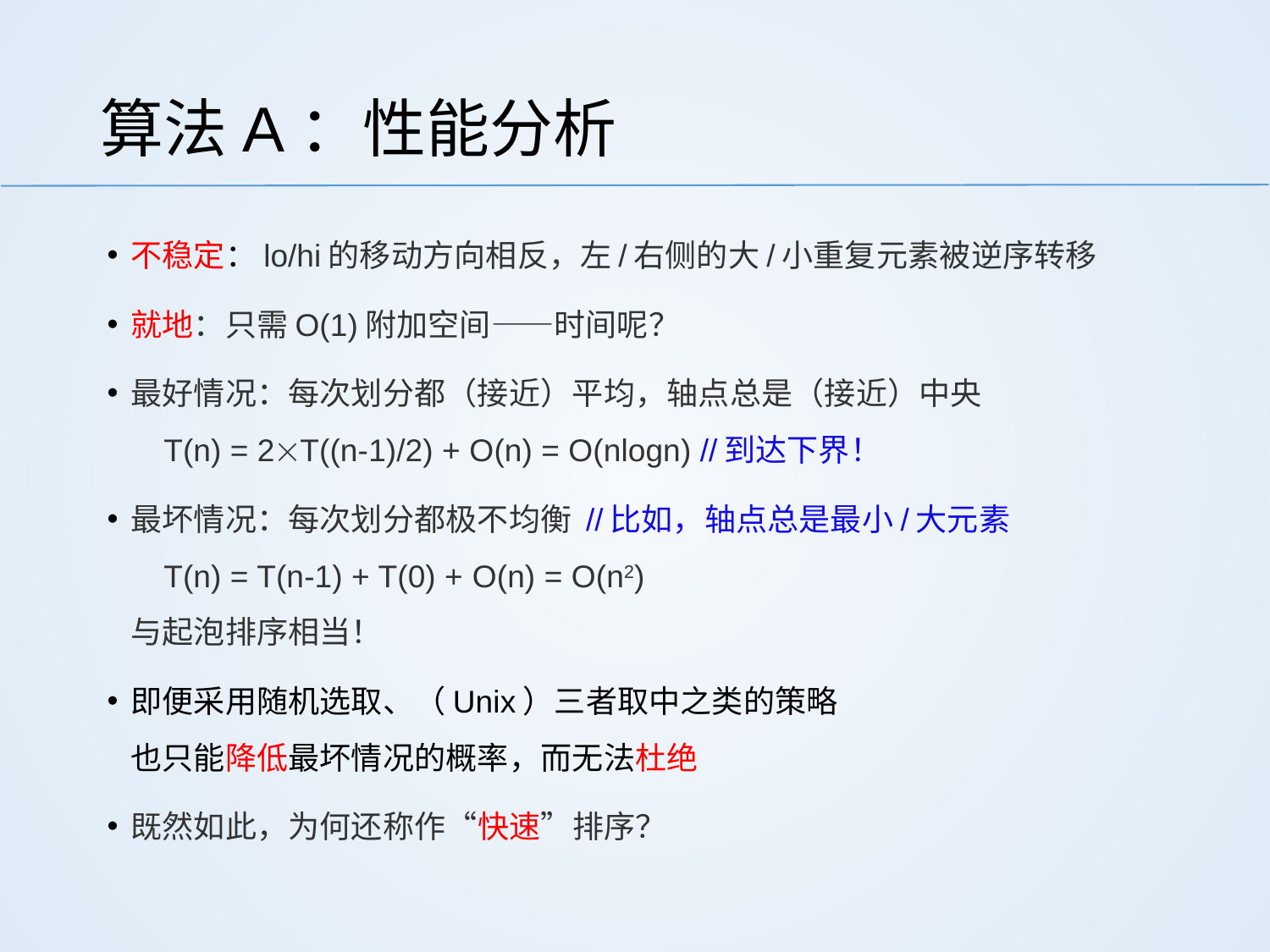

# 算法A：性能分析
不稳定：lo/hi的移动方向相反，左/右侧的大/小重复元素被逆序转移
就地：只需O(1)附加空间——时间呢？
最好情况：每次划分都（接近）平均，轴点总是（接近）中央
	T(n) = 2×T((n-1)/2) + O(n) = O(nlogn) //到达下界！
最坏情况：每次划分都极不均衡 //比如，轴点总是最小/大元素
	T(n) = T(n-1) + T(0) + O(n) = O(n2)
与起泡排序相当！
即便采用随机选取、（Unix）三者取中之类的策略
也只能降低最坏情况的概率，而无法杜绝
既然如此，为何还称作“快速”排序？